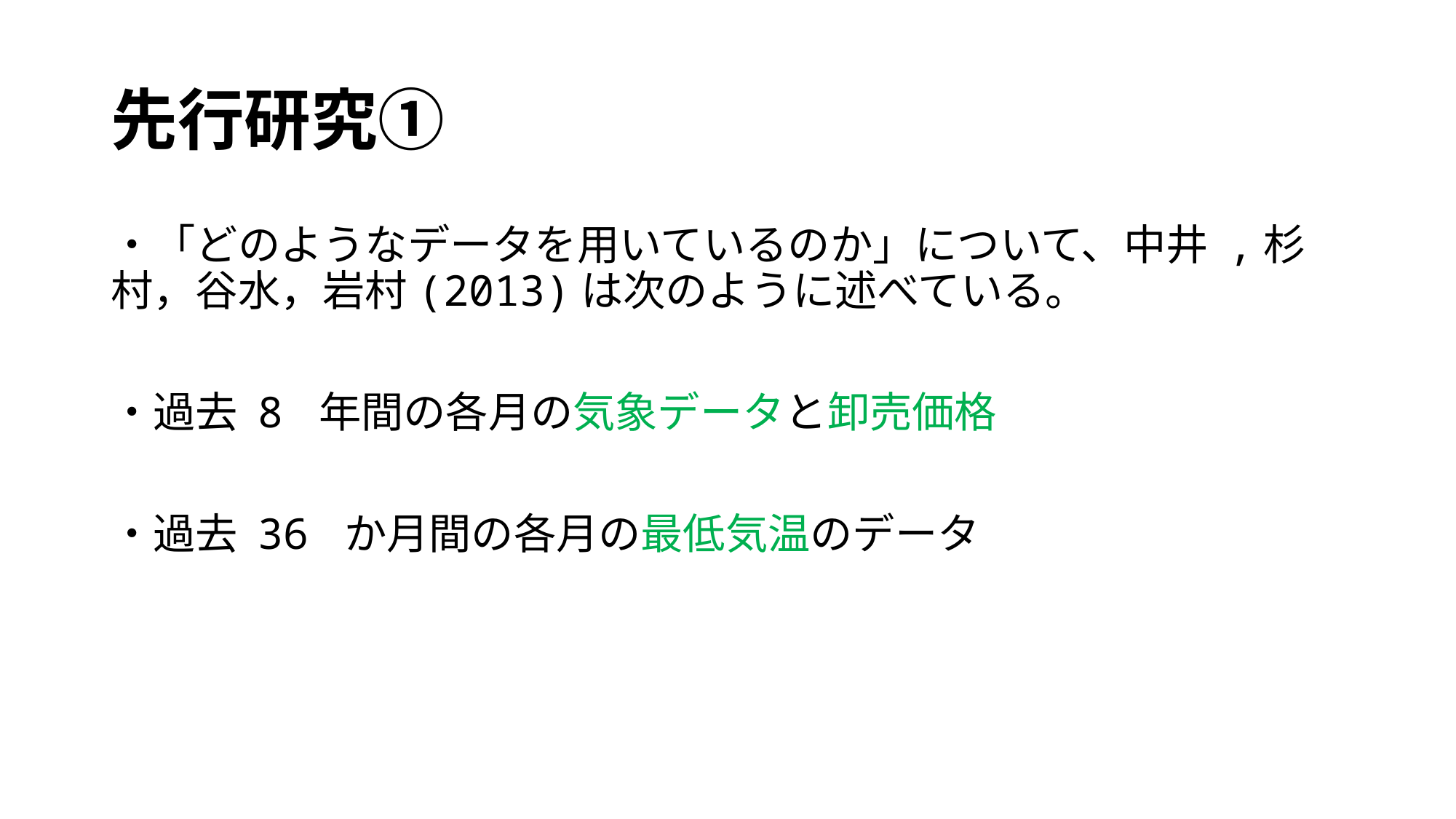

# 先行研究①
・「どのようなデータを⽤いているのか」について、中井 ,杉村，谷水，岩村(2013)は次のように述べている。

・過去 8 年間の各月の気象データと卸売価格

・過去 36 か月間の各月の最低気温のデータ